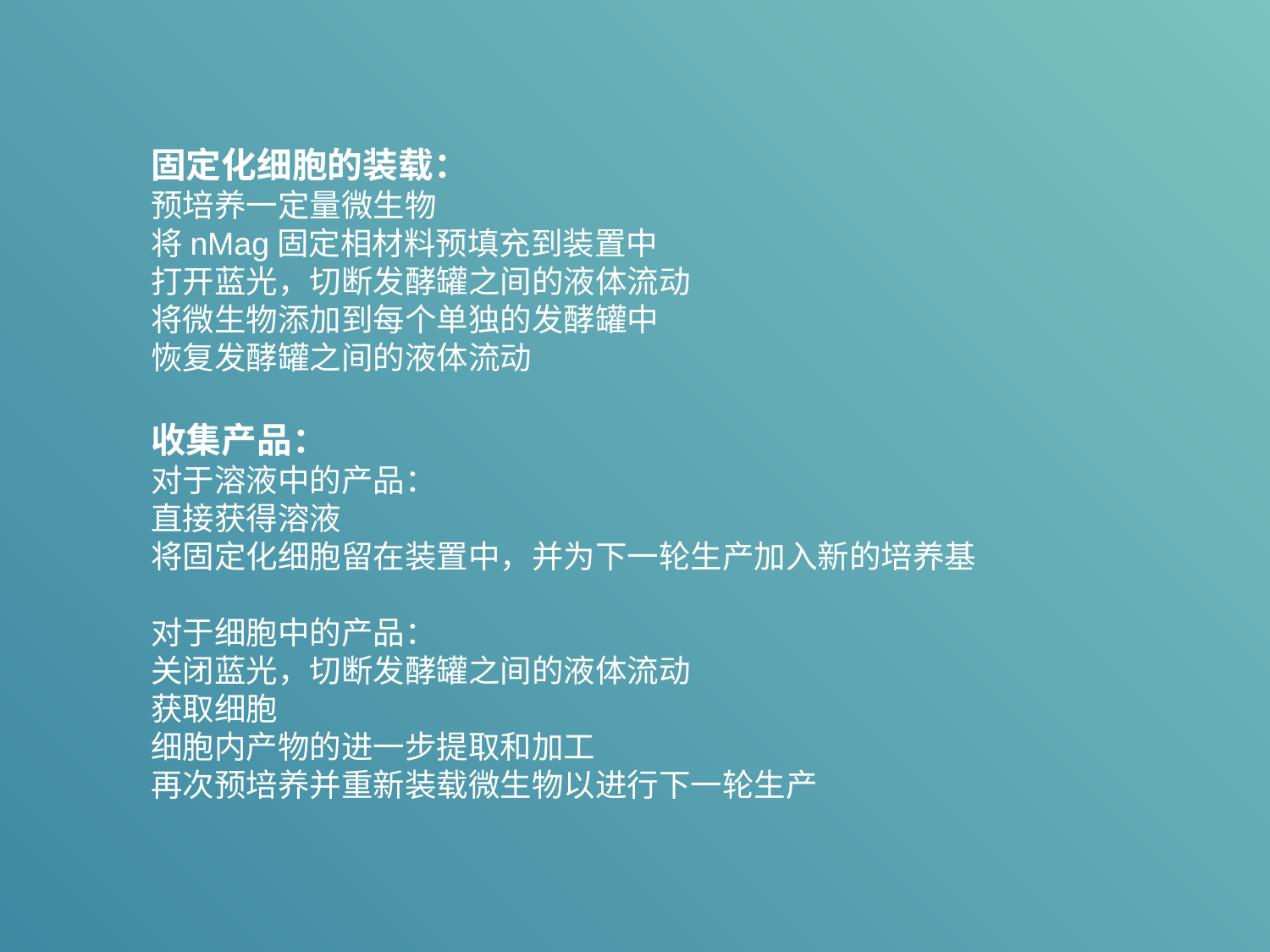

固定化细胞的装载：
预培养一定量微生物
将nMag固定相材料预填充到装置中
打开蓝光，切断发酵罐之间的液体流动
将微生物添加到每个单独的发酵罐中
恢复发酵罐之间的液体流动

收集产品：
对于溶液中的产品：
直接获得溶液
将固定化细胞留在装置中，并为下一轮生产加入新的培养基

对于细胞中的产品：
关闭蓝光，切断发酵罐之间的液体流动
获取细胞
细胞内产物的进一步提取和加工
再次预培养并重新装载微生物以进行下一轮生产